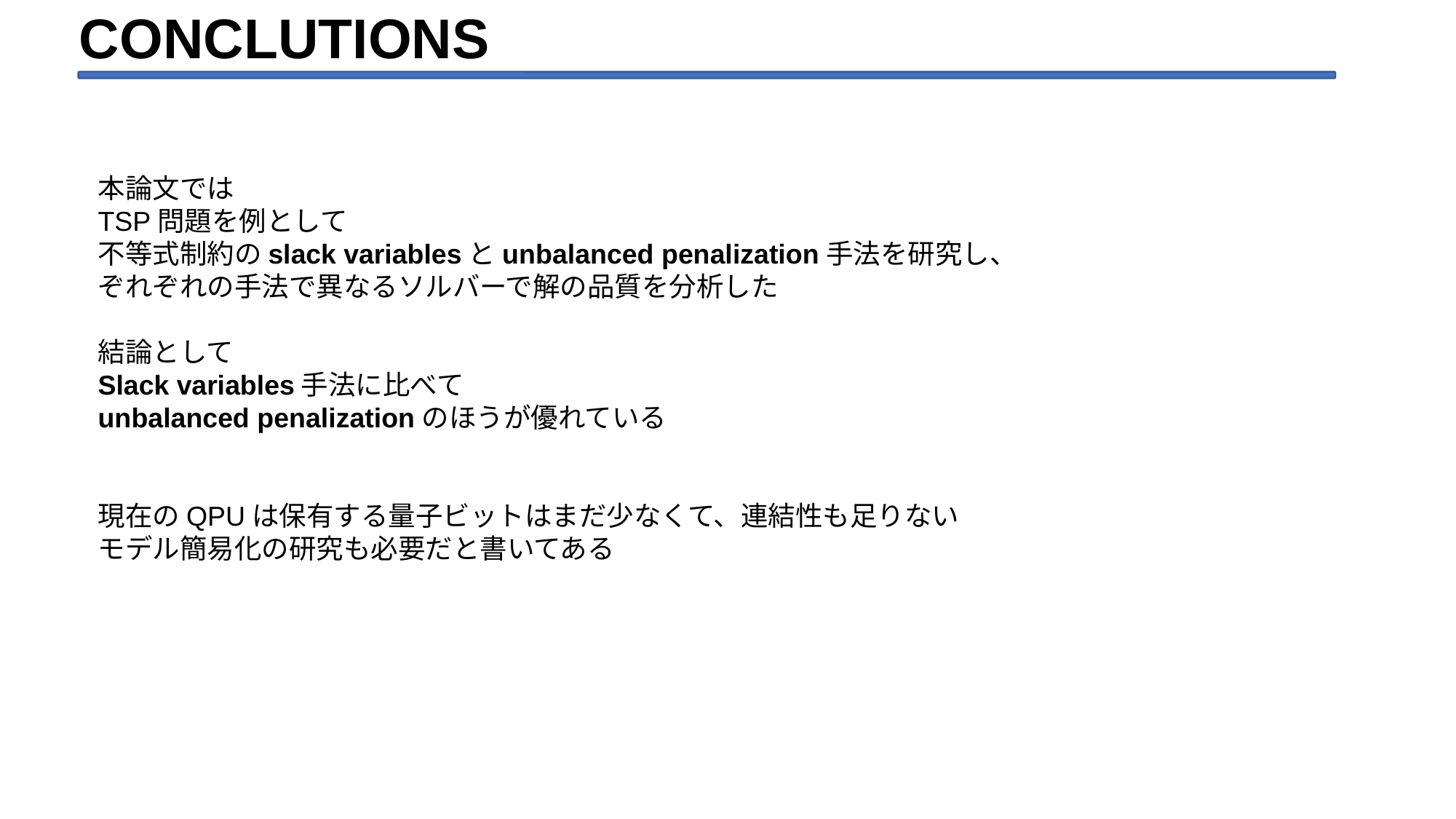

# CONCLUTIONS

本論文では
TSP問題を例として
不等式制約のslack variablesとunbalanced penalization手法を研究し、
ぞれぞれの手法で異なるソルバーで解の品質を分析した

結論として
Slack variables手法に比べて
unbalanced penalizationのほうが優れている

現在のQPUは保有する量子ビットはまだ少なくて、連結性も足りない
モデル簡易化の研究も必要だと書いてある